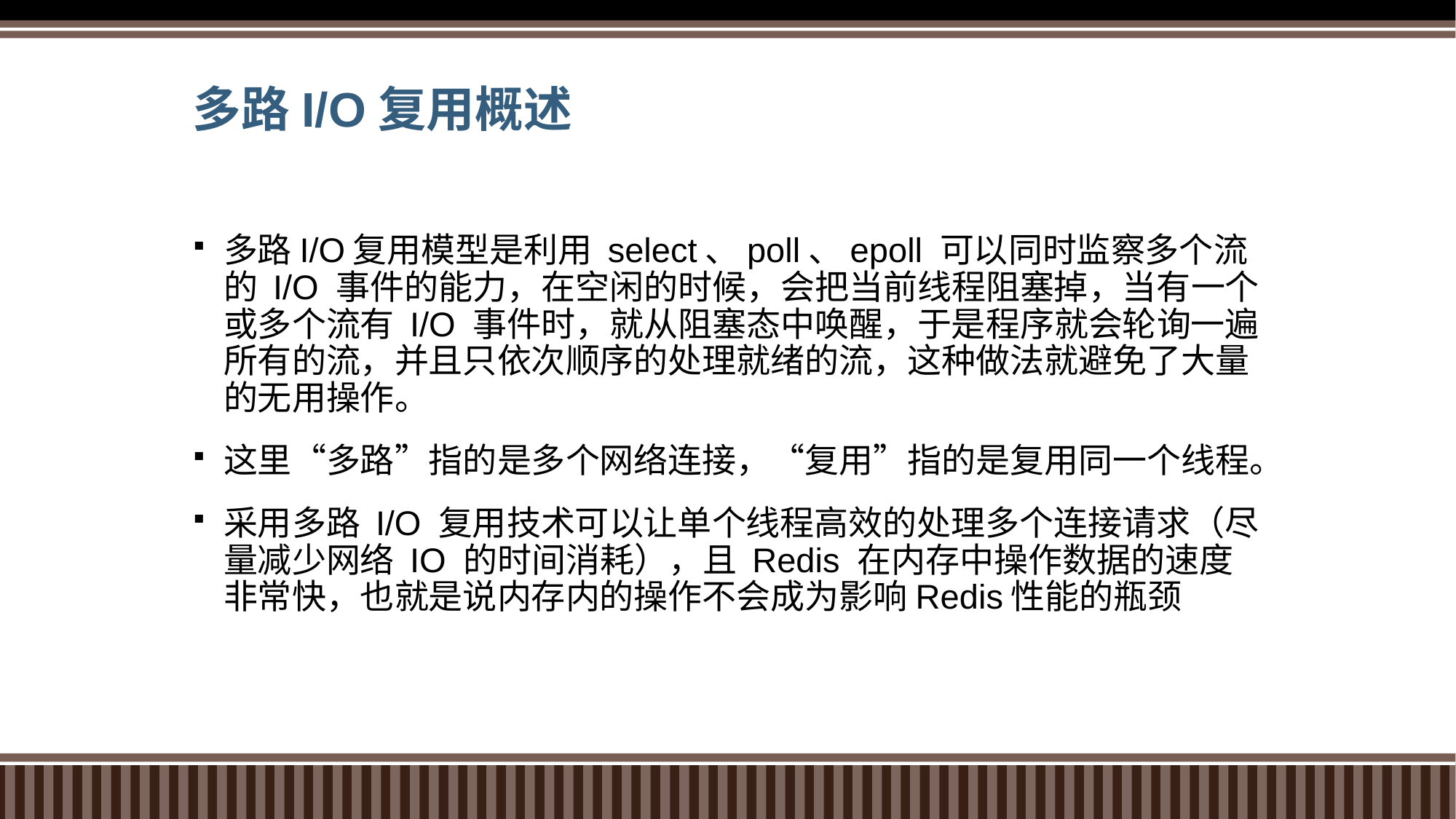

# 多路I/O复用概述
多路I/O复用模型是利用 select、poll、epoll 可以同时监察多个流的 I/O 事件的能力，在空闲的时候，会把当前线程阻塞掉，当有一个或多个流有 I/O 事件时，就从阻塞态中唤醒，于是程序就会轮询一遍所有的流，并且只依次顺序的处理就绪的流，这种做法就避免了大量的无用操作。
这里“多路”指的是多个网络连接，“复用”指的是复用同一个线程。
采用多路 I/O 复用技术可以让单个线程高效的处理多个连接请求（尽量减少网络 IO 的时间消耗），且 Redis 在内存中操作数据的速度非常快，也就是说内存内的操作不会成为影响Redis性能的瓶颈